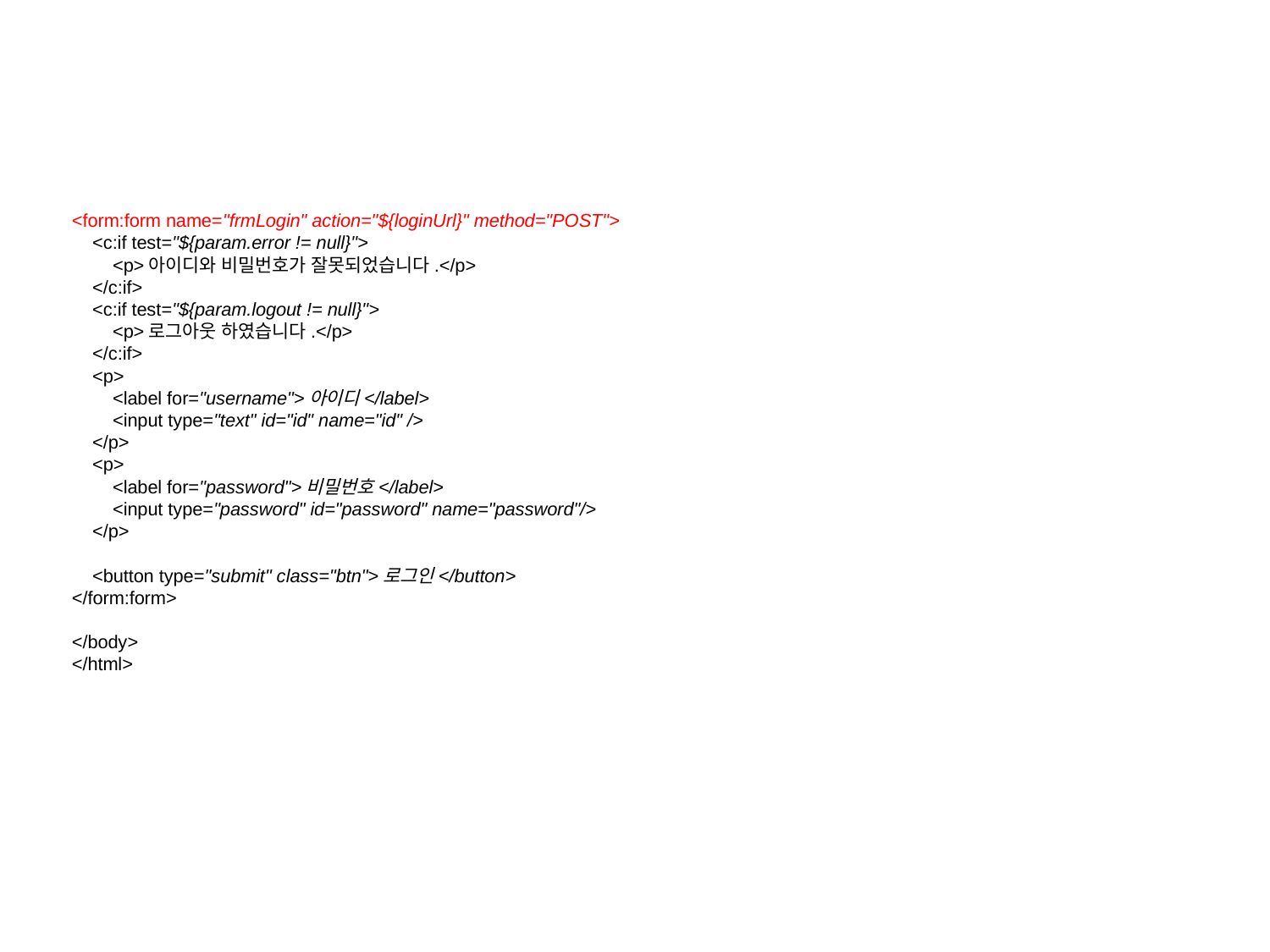

<form:form name="frmLogin" action="${loginUrl}" method="POST">
    <c:if test="${param.error != null}">
        <p>아이디와 비밀번호가 잘못되었습니다.</p>
    </c:if>
    <c:if test="${param.logout != null}">
        <p>로그아웃 하였습니다.</p>
    </c:if>
    <p>
        <label for="username">아이디</label>
        <input type="text" id="id" name="id" />
    </p>
    <p>
        <label for="password">비밀번호</label>
        <input type="password" id="password" name="password"/>
    </p>

    <button type="submit" class="btn">로그인</button>
</form:form>

</body>
</html>